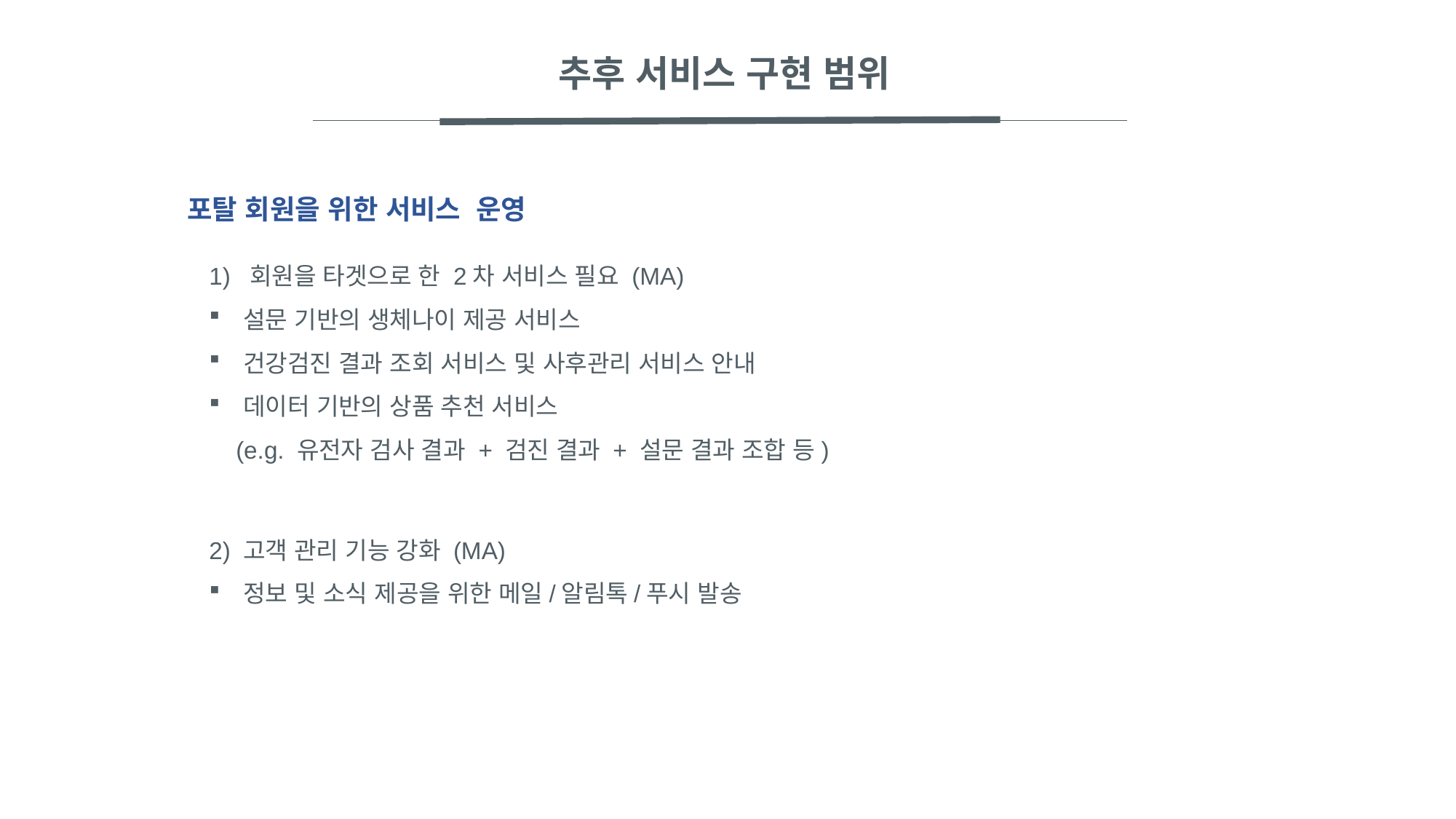

# 추후 서비스 구현 범위
포탈 회원을 위한 서비스  운영
1)  회원을 타겟으로 한 2차 서비스 필요 (MA)
설문 기반의 생체나이 제공 서비스
건강검진 결과 조회 서비스 및 사후관리 서비스 안내
데이터 기반의 상품 추천 서비스
    (e.g. 유전자 검사 결과 + 검진 결과 + 설문 결과 조합 등)
2) 고객 관리 기능 강화 (MA)
정보 및 소식 제공을 위한 메일/알림톡/푸시 발송